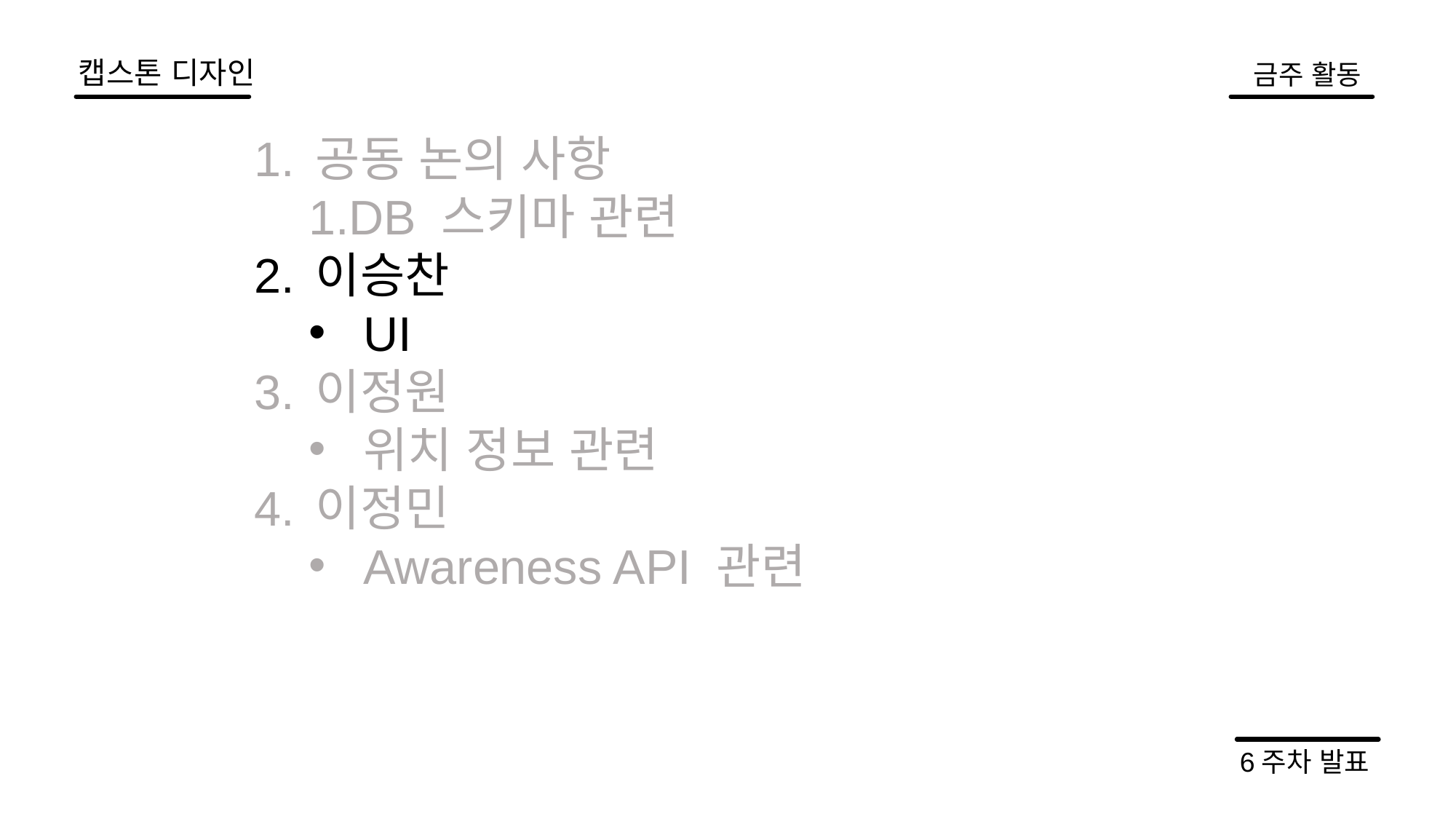

캡스톤 디자인
금주 활동
공동 논의 사항
DB 스키마 관련
이승찬
UI
이정원
위치 정보 관련
이정민
Awareness API 관련
6주차 발표